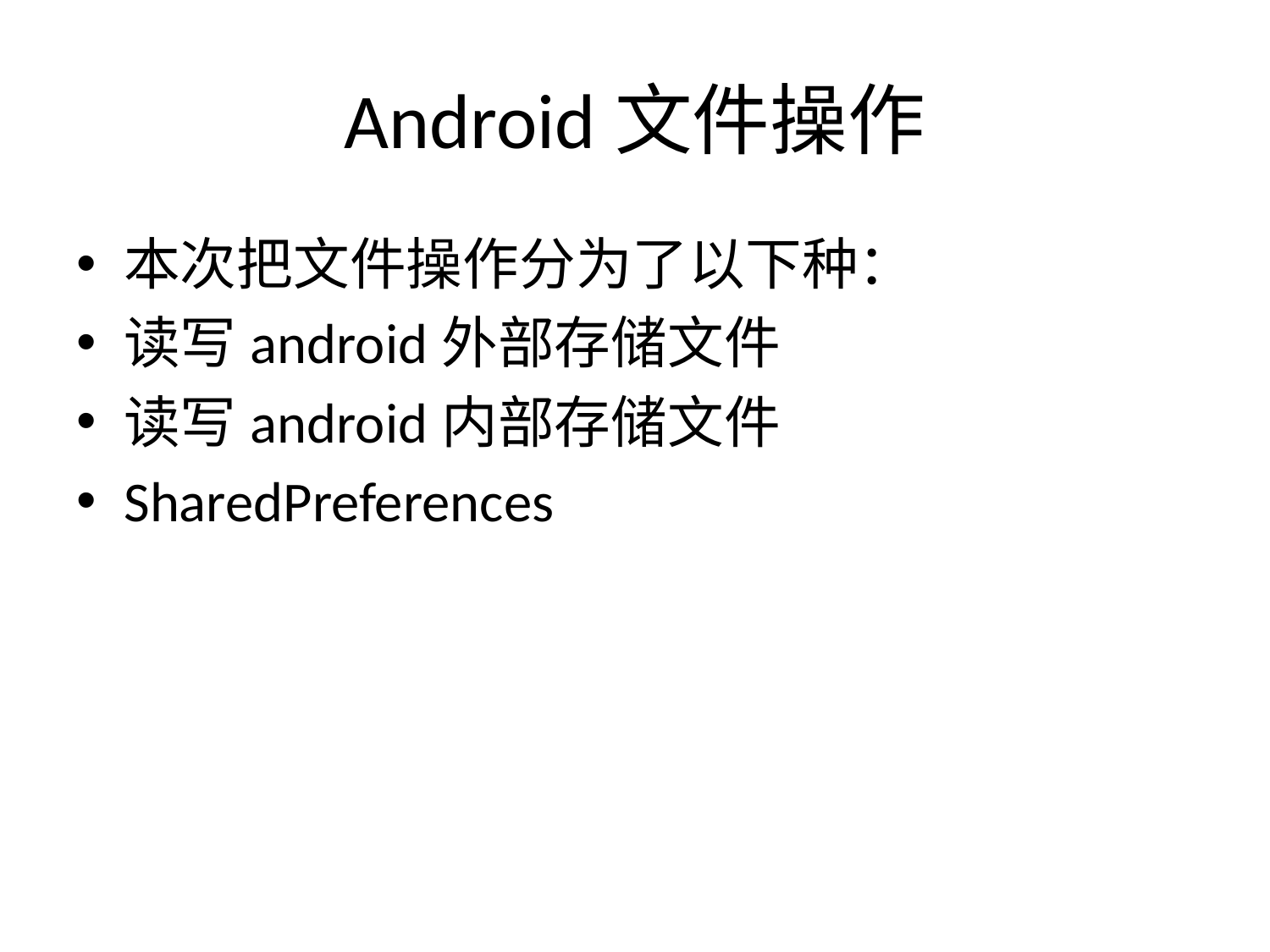

# Android文件操作
本次把文件操作分为了以下种：
读写android外部存储文件
读写android内部存储文件
SharedPreferences